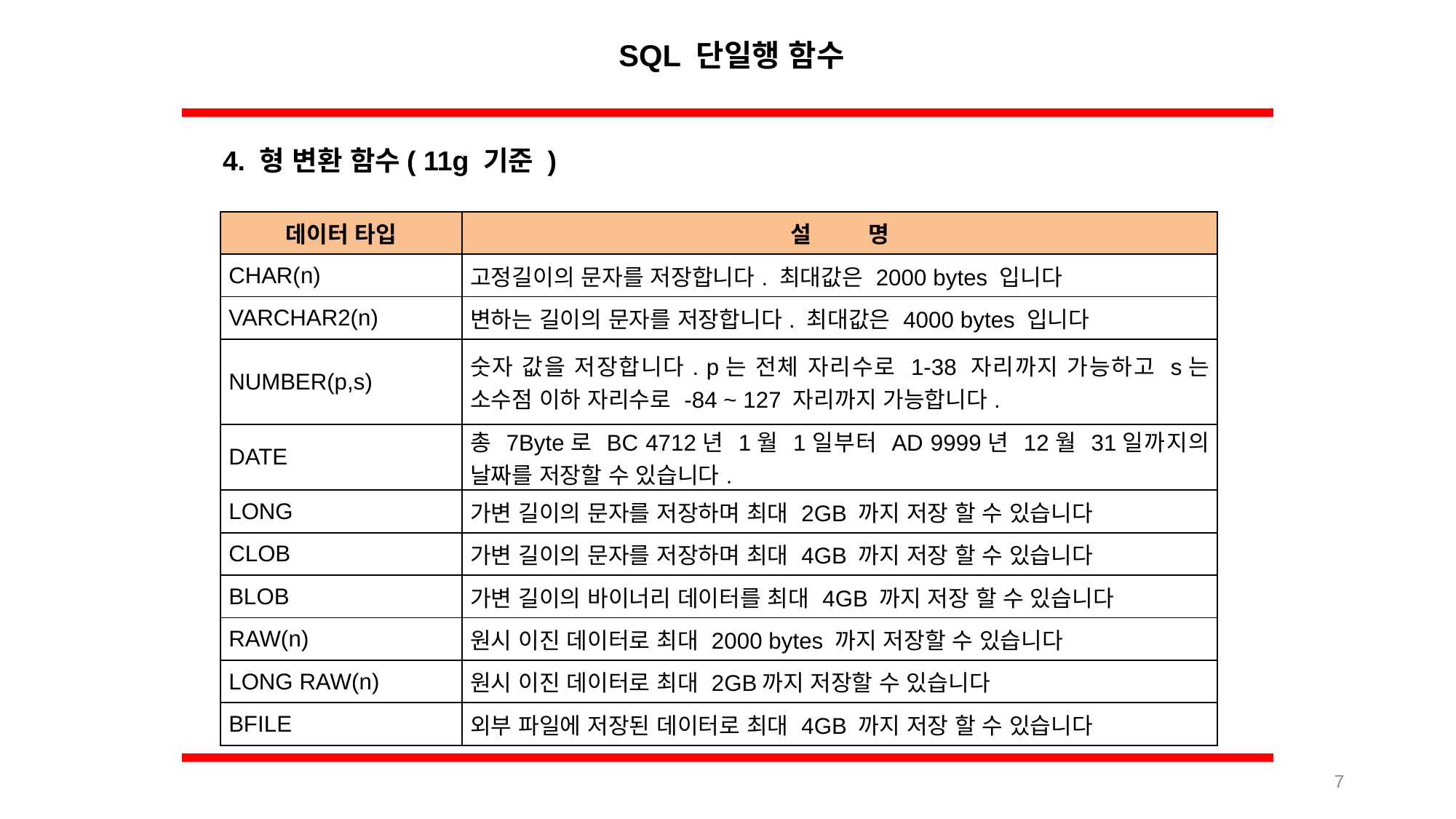

SQL 단일행 함수

4. 형 변환 함수( 11g 기준 )
| 데이터 타입 | 설 명 |
| --- | --- |
| CHAR(n) | 고정길이의 문자를 저장합니다. 최대값은 2000 bytes 입니다 |
| VARCHAR2(n) | 변하는 길이의 문자를 저장합니다. 최대값은 4000 bytes 입니다 |
| NUMBER(p,s) | 숫자 값을 저장합니다. p는 전체 자리수로 1-38 자리까지 가능하고 s는 소수점 이하 자리수로 -84 ~ 127 자리까지 가능합니다. |
| DATE | 총 7Byte로 BC 4712년 1월 1일부터 AD 9999년 12월 31일까지의 날짜를 저장할 수 있습니다. |
| LONG | 가변 길이의 문자를 저장하며 최대 2GB 까지 저장 할 수 있습니다 |
| CLOB | 가변 길이의 문자를 저장하며 최대 4GB 까지 저장 할 수 있습니다 |
| BLOB | 가변 길이의 바이너리 데이터를 최대 4GB 까지 저장 할 수 있습니다 |
| RAW(n) | 원시 이진 데이터로 최대 2000 bytes 까지 저장할 수 있습니다 |
| LONG RAW(n) | 원시 이진 데이터로 최대 2GB까지 저장할 수 있습니다 |
| BFILE | 외부 파일에 저장된 데이터로 최대 4GB 까지 저장 할 수 있습니다 |

7